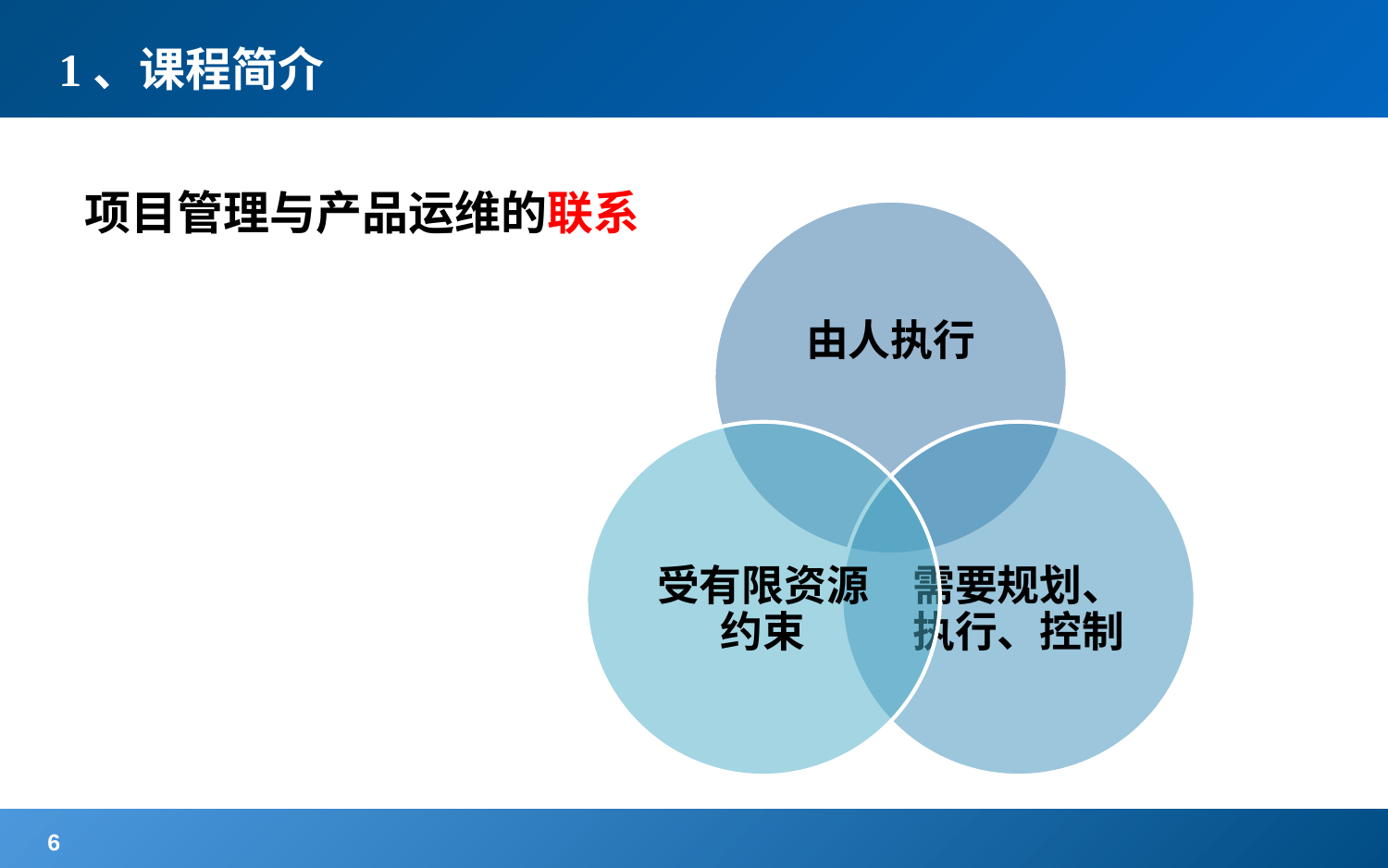

# 1、课程简介
项目管理与产品运维的联系

由人执行
需要规划、执行、控制
受有限资源约束